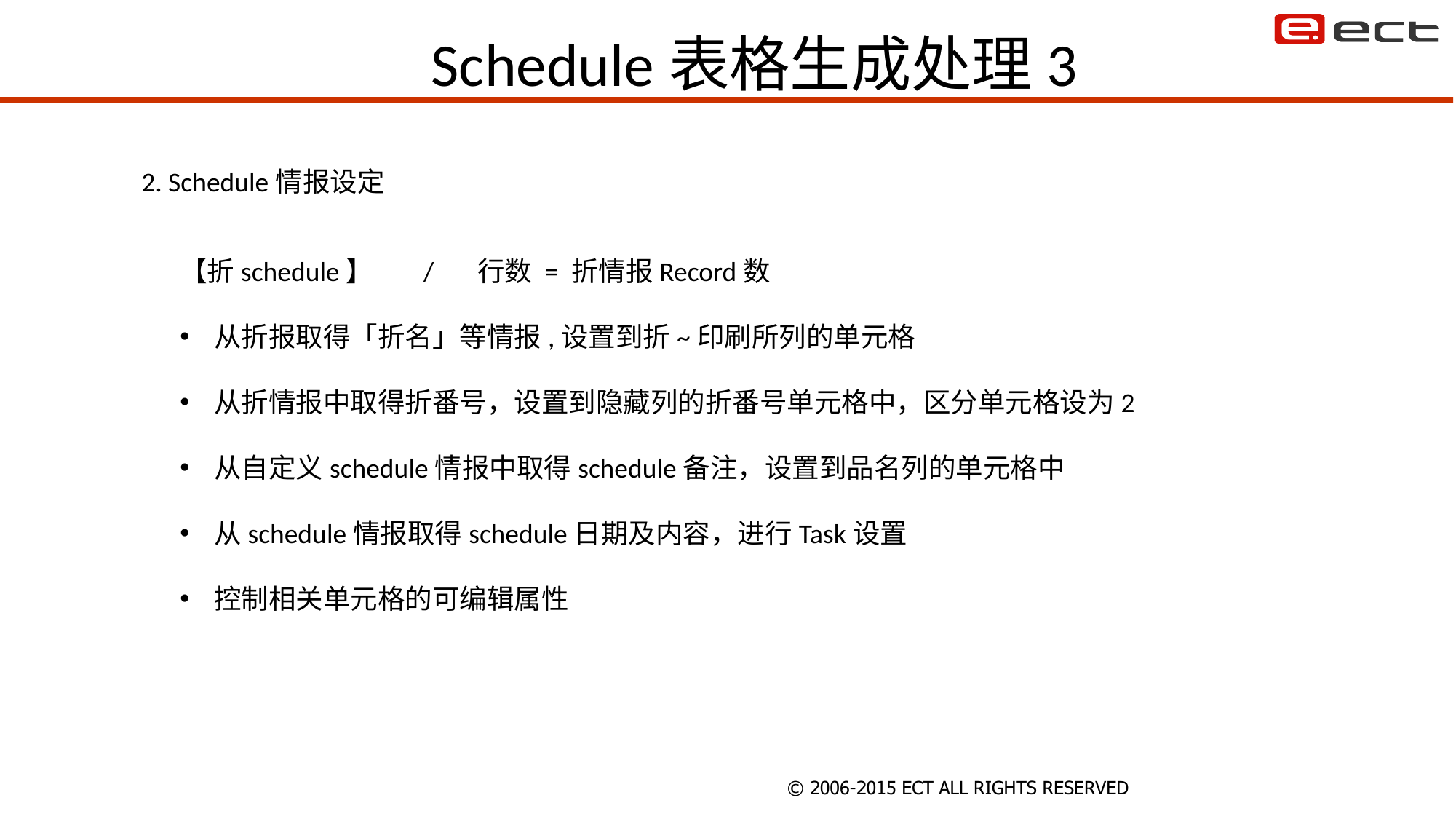

# Schedule表格生成处理3
2. Schedule情报设定
【折schedule】       /      行数 = 折情报Record数
从折报取得「折名」等情报,设置到折~印刷所列的单元格
从折情报中取得折番号，设置到隐藏列的折番号单元格中，区分单元格设为2
从自定义schedule情报中取得schedule备注，设置到品名列的单元格中
从schedule情报取得schedule日期及内容，进行Task设置
控制相关单元格的可编辑属性